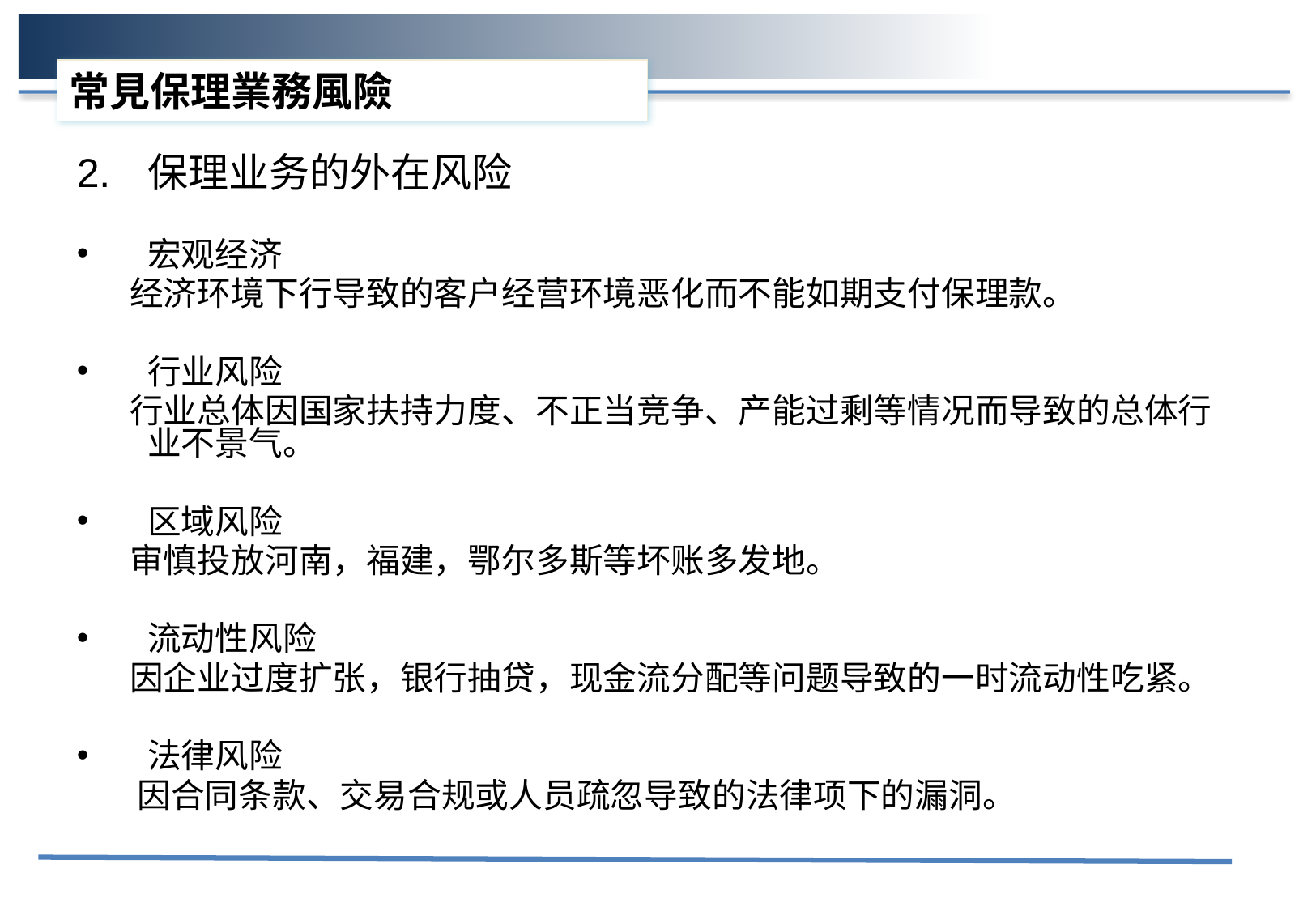

# 常見保理業務風險

保理业务的外在风险

宏观经济
      经济环境下行导致的客户经营环境恶化而不能如期支付保理款。

行业风险
      行业总体因国家扶持力度、不正当竞争、产能过剩等情况而导致的总体行业不景气。

区域风险
      审慎投放河南，福建，鄂尔多斯等坏账多发地。

流动性风险
      因企业过度扩张，银行抽贷，现金流分配等问题导致的一时流动性吃紧。

法律风险
       因合同条款、交易合规或人员疏忽导致的法律项下的漏洞。